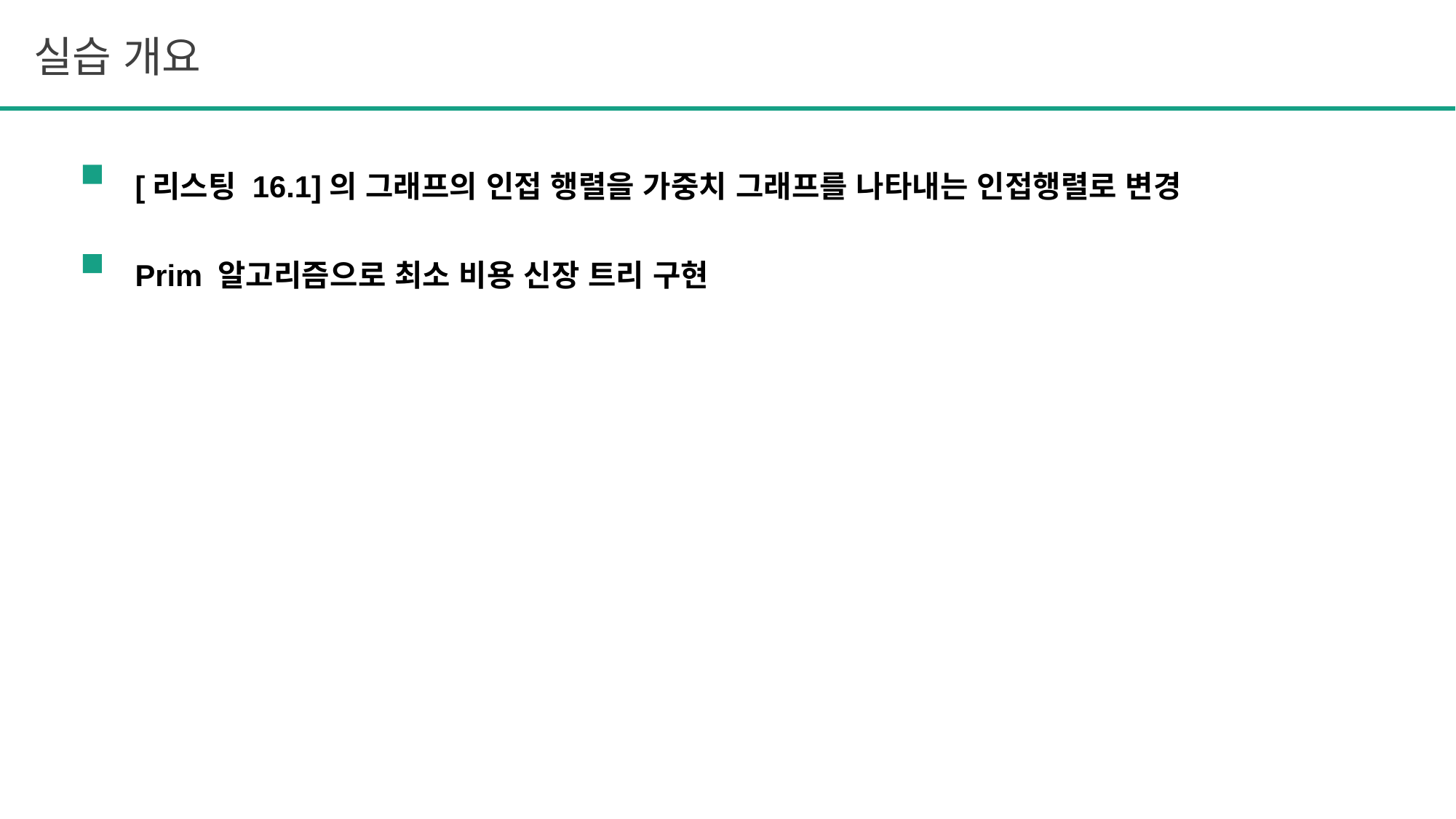

실습 개요
[리스팅 16.1]의 그래프의 인접 행렬을 가중치 그래프를 나타내는 인접행렬로 변경

Prim 알고리즘으로 최소 비용 신장 트리 구현